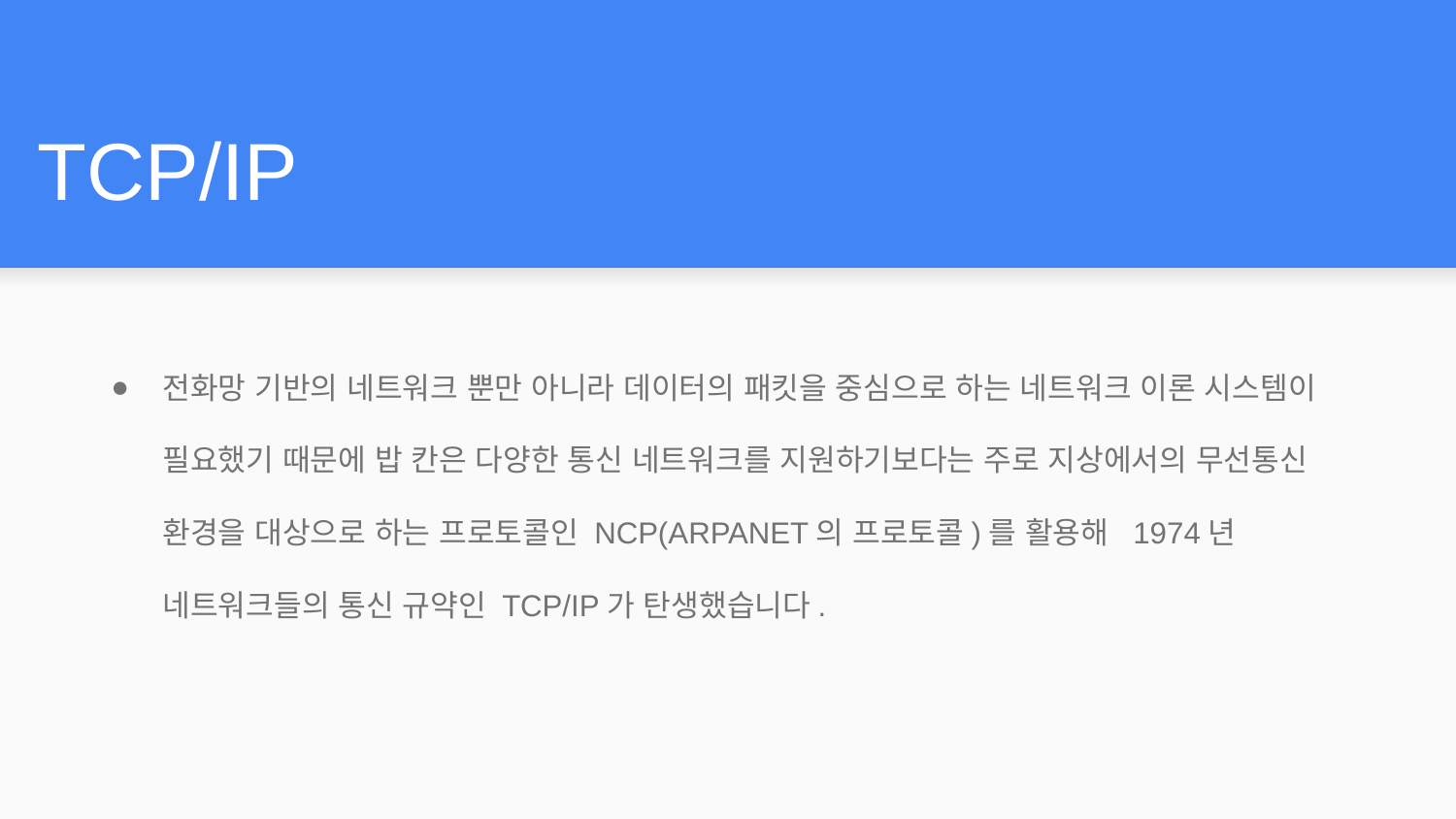

# TCP/IP
전화망 기반의 네트워크 뿐만 아니라 데이터의 패킷을 중심으로 하는 네트워크 이론 시스템이 필요했기 때문에 밥 칸은 다양한 통신 네트워크를 지원하기보다는 주로 지상에서의 무선통신 환경을 대상으로 하는 프로토콜인 NCP(ARPANET의 프로토콜)를 활용해  1974년 네트워크들의 통신 규약인 TCP/IP가 탄생했습니다.